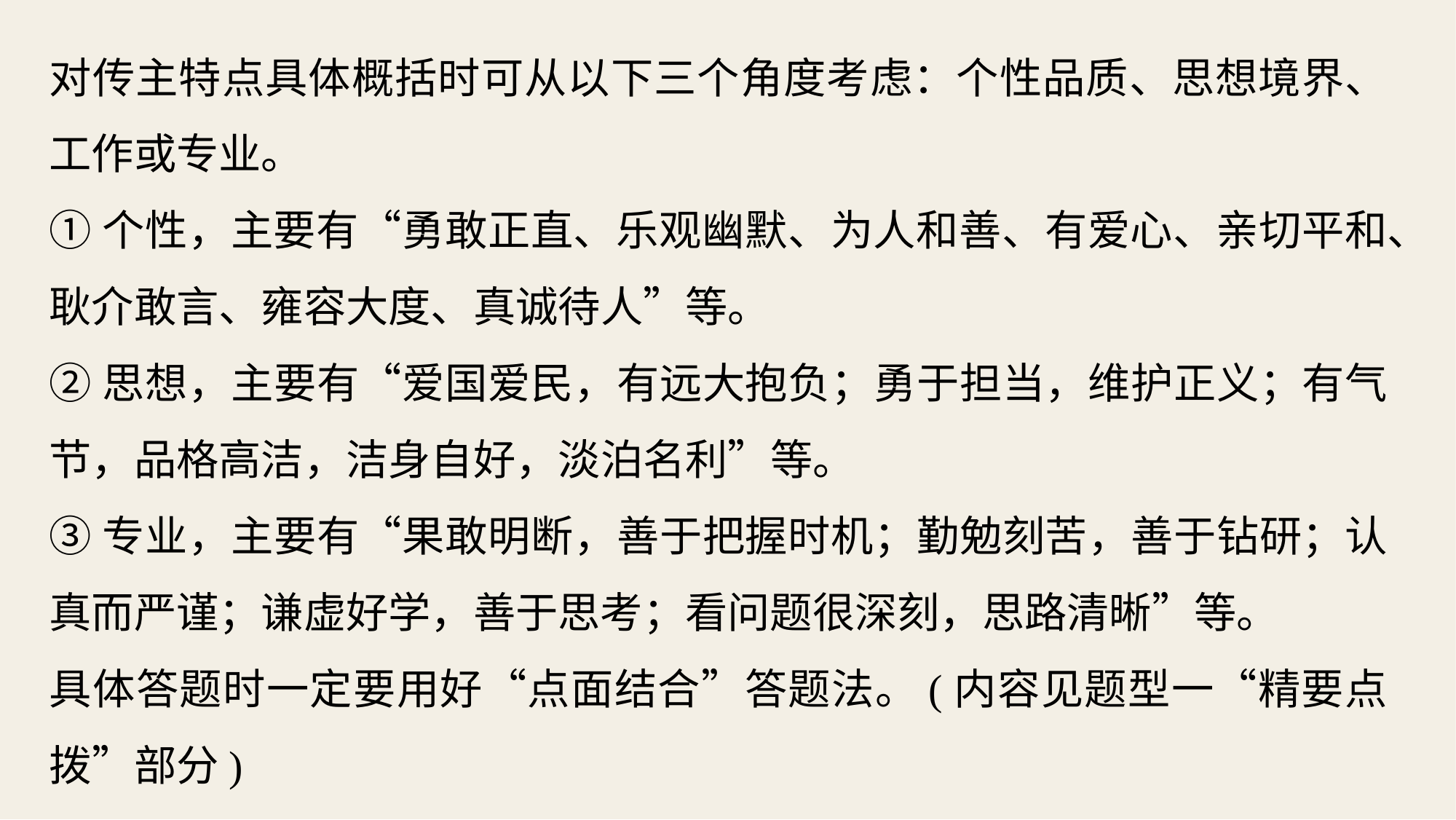

对传主特点具体概括时可从以下三个角度考虑：个性品质、思想境界、工作或专业。
①个性，主要有“勇敢正直、乐观幽默、为人和善、有爱心、亲切平和、耿介敢言、雍容大度、真诚待人”等。
②思想，主要有“爱国爱民，有远大抱负；勇于担当，维护正义；有气节，品格高洁，洁身自好，淡泊名利”等。
③专业，主要有“果敢明断，善于把握时机；勤勉刻苦，善于钻研；认真而严谨；谦虚好学，善于思考；看问题很深刻，思路清晰”等。
具体答题时一定要用好“点面结合”答题法。(内容见题型一“精要点拨”部分)